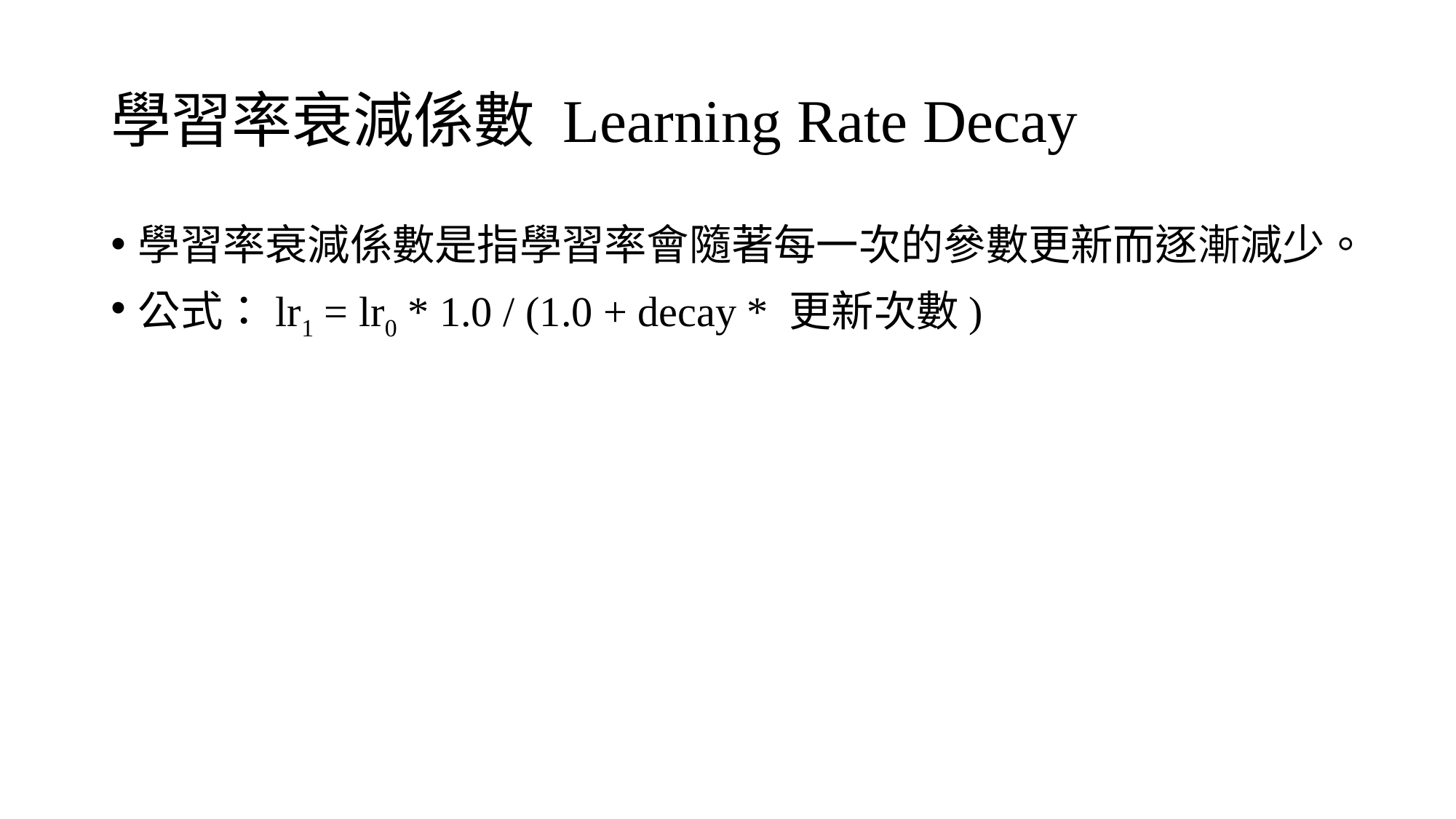

# 學習率衰減係數 Learning Rate Decay
學習率衰減係數是指學習率會隨著每一次的參數更新而逐漸減少。
公式：lr1 = lr0 * 1.0 / (1.0 + decay * 更新次數)